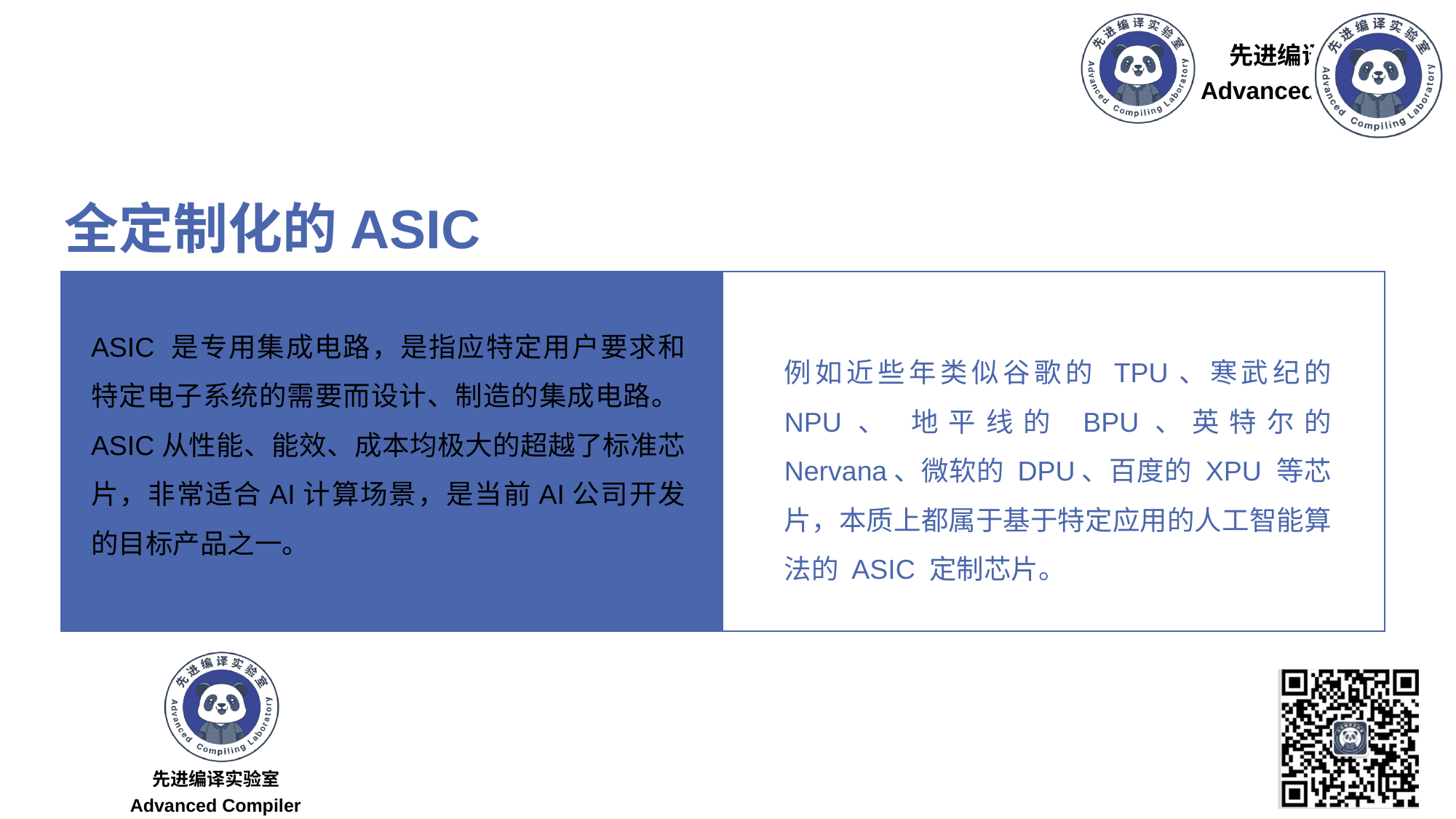

全定制化的ASIC

ASIC 是专用集成电路，是指应特定用户要求和特定电子系统的需要而设计、制造的集成电路。ASIC从性能、能效、成本均极大的超越了标准芯片，非常适合AI计算场景，是当前AI公司开发的目标产品之一。
例如近些年类似谷歌的 TPU、寒武纪的 NPU、 地平线的 BPU、英特尔的 Nervana、微软的 DPU、百度的 XPU 等芯片，本质上都属于基于特定应用的人工智能算法的 ASIC 定制芯片。